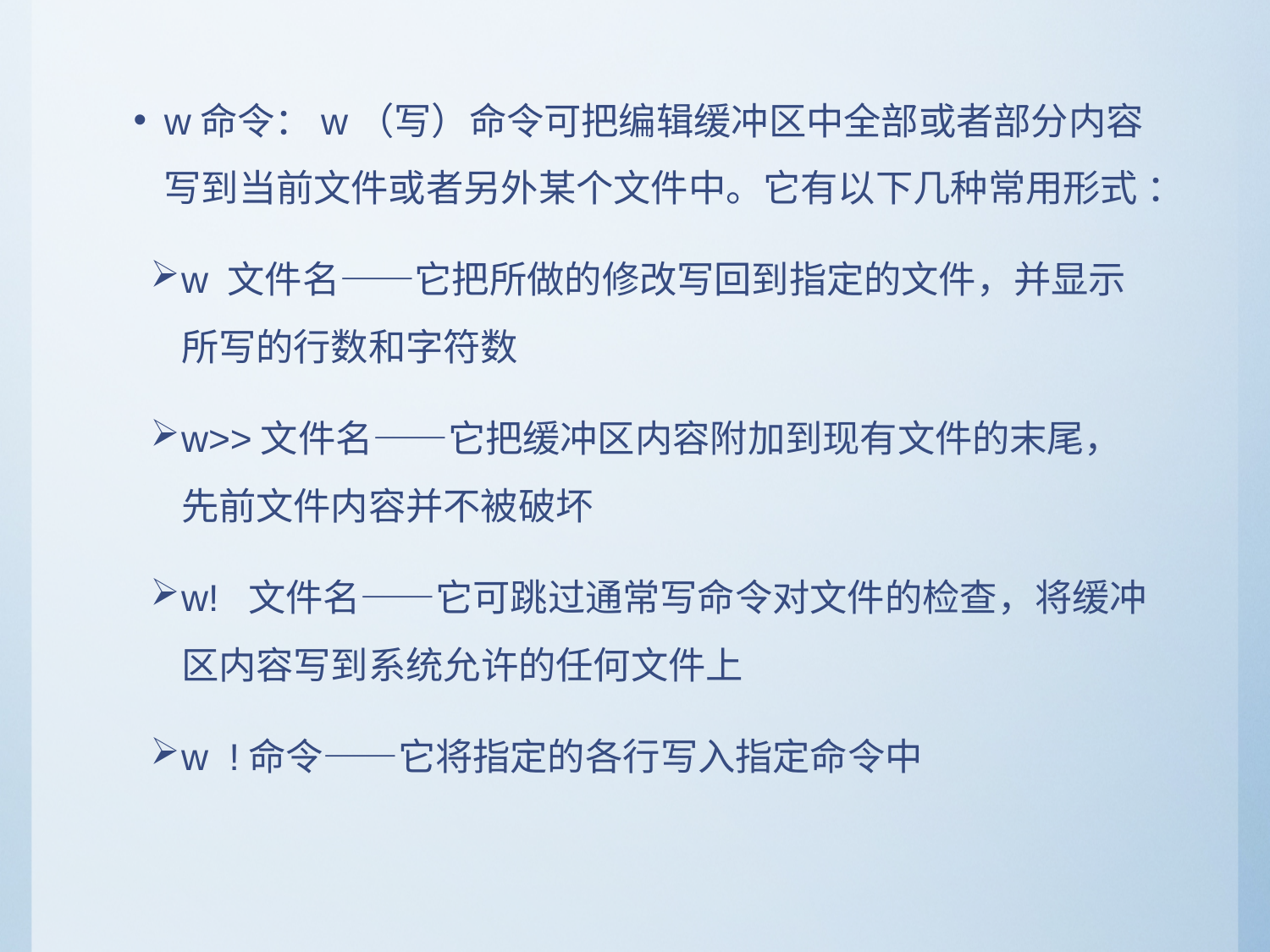

w命令：w（写）命令可把编辑缓冲区中全部或者部分内容写到当前文件或者另外某个文件中。它有以下几种常用形式 ：
w 文件名——它把所做的修改写回到指定的文件，并显示所写的行数和字符数
w>>文件名——它把缓冲区内容附加到现有文件的末尾，先前文件内容并不被破坏
w!  文件名——它可跳过通常写命令对文件的检查，将缓冲区内容写到系统允许的任何文件上
w  !命令——它将指定的各行写入指定命令中